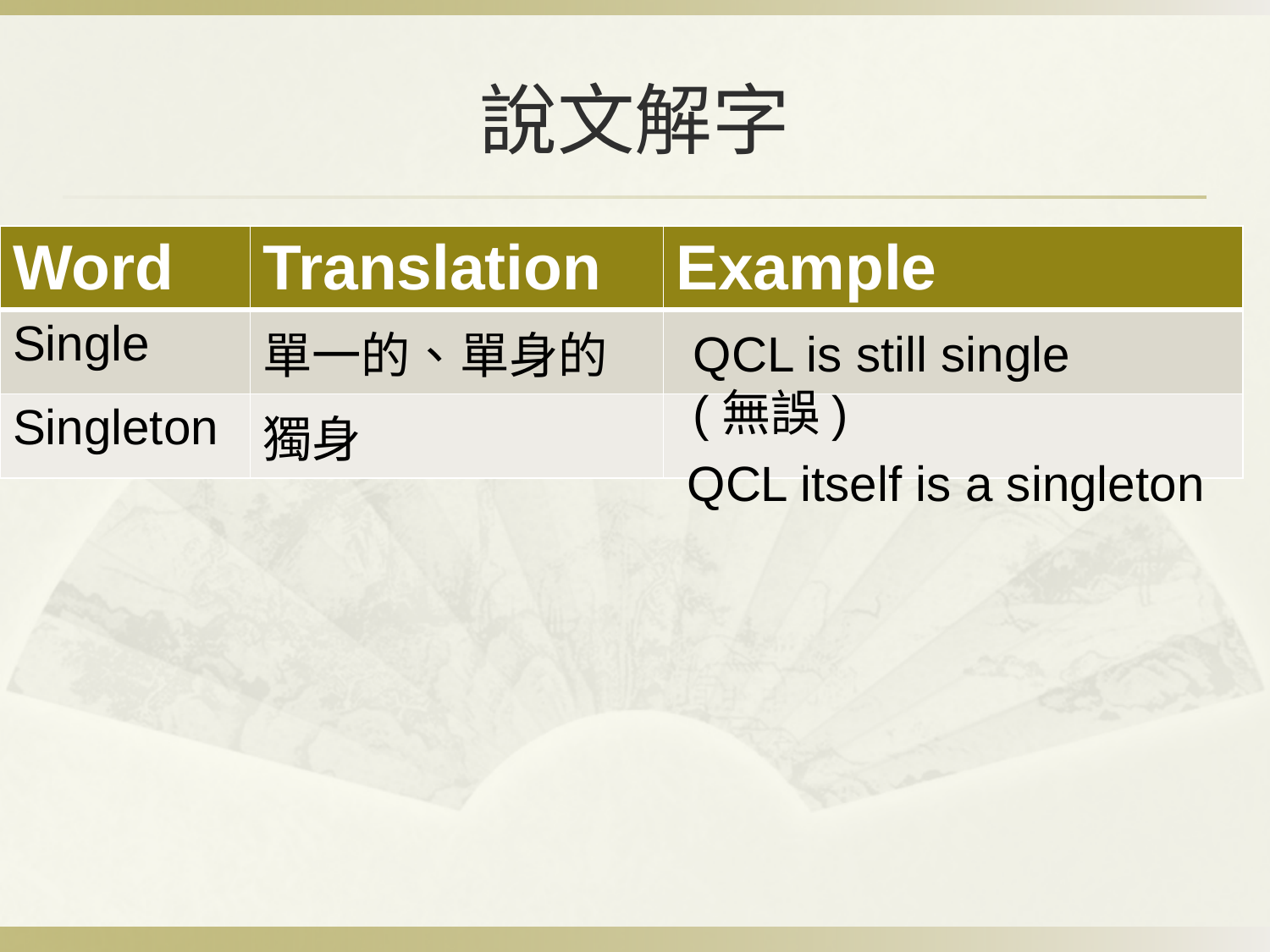

# 說文解字
| Word | Translation | Example |
| --- | --- | --- |
| Single | 單一的、單身的 |  |
| Singleton | 獨身 |  |
QCL is still single
(無誤)
QCL itself is a singleton